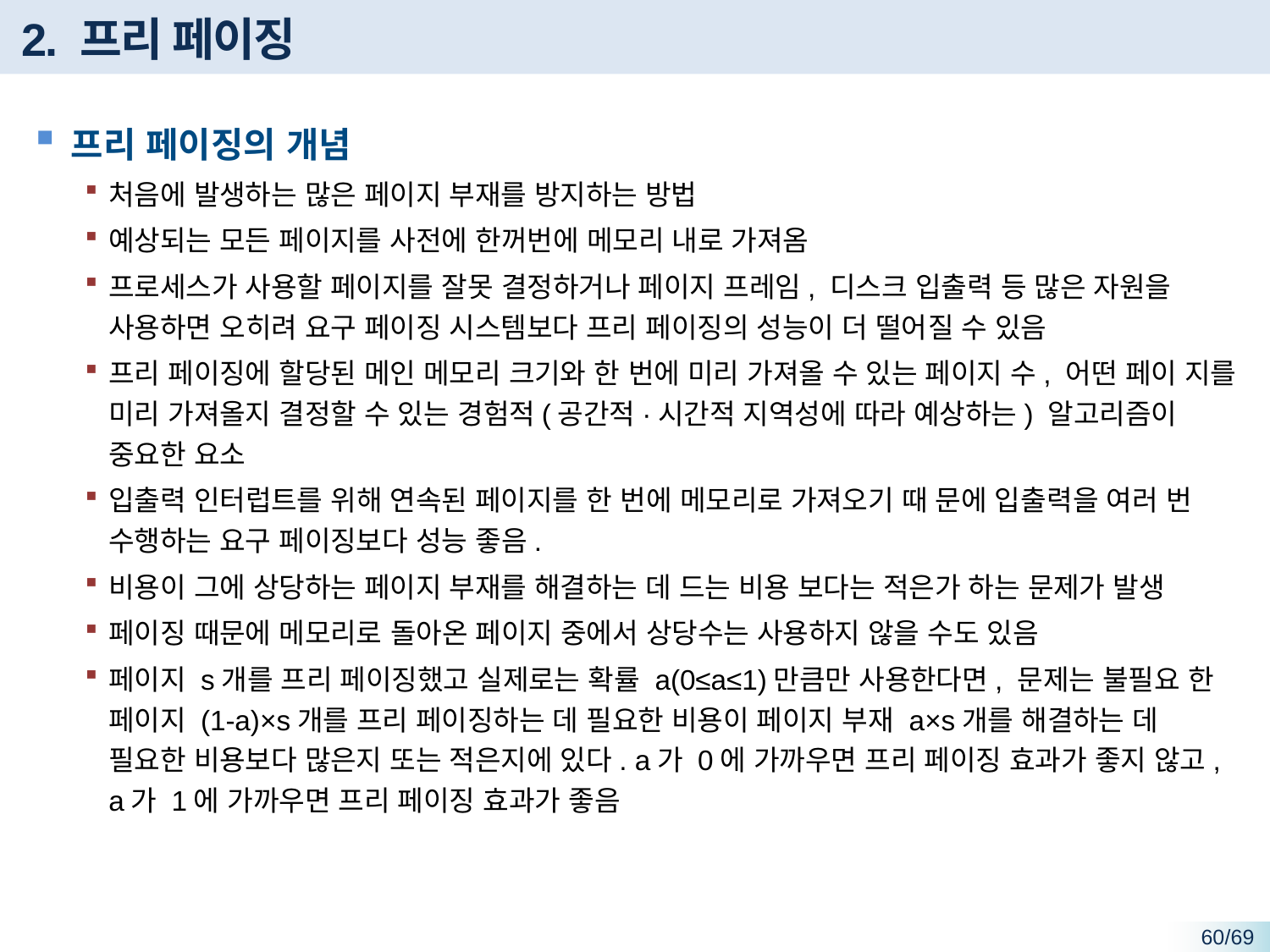

# 2. 프리 페이징
프리 페이징의 개념
처음에 발생하는 많은 페이지 부재를 방지하는 방법
예상되는 모든 페이지를 사전에 한꺼번에 메모리 내로 가져옴
프로세스가 사용할 페이지를 잘못 결정하거나 페이지 프레임, 디스크 입출력 등 많은 자원을 사용하면 오히려 요구 페이징 시스템보다 프리 페이징의 성능이 더 떨어질 수 있음
프리 페이징에 할당된 메인 메모리 크기와 한 번에 미리 가져올 수 있는 페이지 수, 어떤 페이 지를 미리 가져올지 결정할 수 있는 경험적(공간적·시간적 지역성에 따라 예상하는) 알고리즘이 중요한 요소
입출력 인터럽트를 위해 연속된 페이지를 한 번에 메모리로 가져오기 때 문에 입출력을 여러 번 수행하는 요구 페이징보다 성능 좋음.
비용이 그에 상당하는 페이지 부재를 해결하는 데 드는 비용 보다는 적은가 하는 문제가 발생
페이징 때문에 메모리로 돌아온 페이지 중에서 상당수는 사용하지 않을 수도 있음
페이지 s개를 프리 페이징했고 실제로는 확률 a(0≤a≤1)만큼만 사용한다면, 문제는 불필요 한 페이지 (1-a)×s개를 프리 페이징하는 데 필요한 비용이 페이지 부재 a×s개를 해결하는 데 필요한 비용보다 많은지 또는 적은지에 있다. a가 0에 가까우면 프리 페이징 효과가 좋지 않고, a가 1에 가까우면 프리 페이징 효과가 좋음